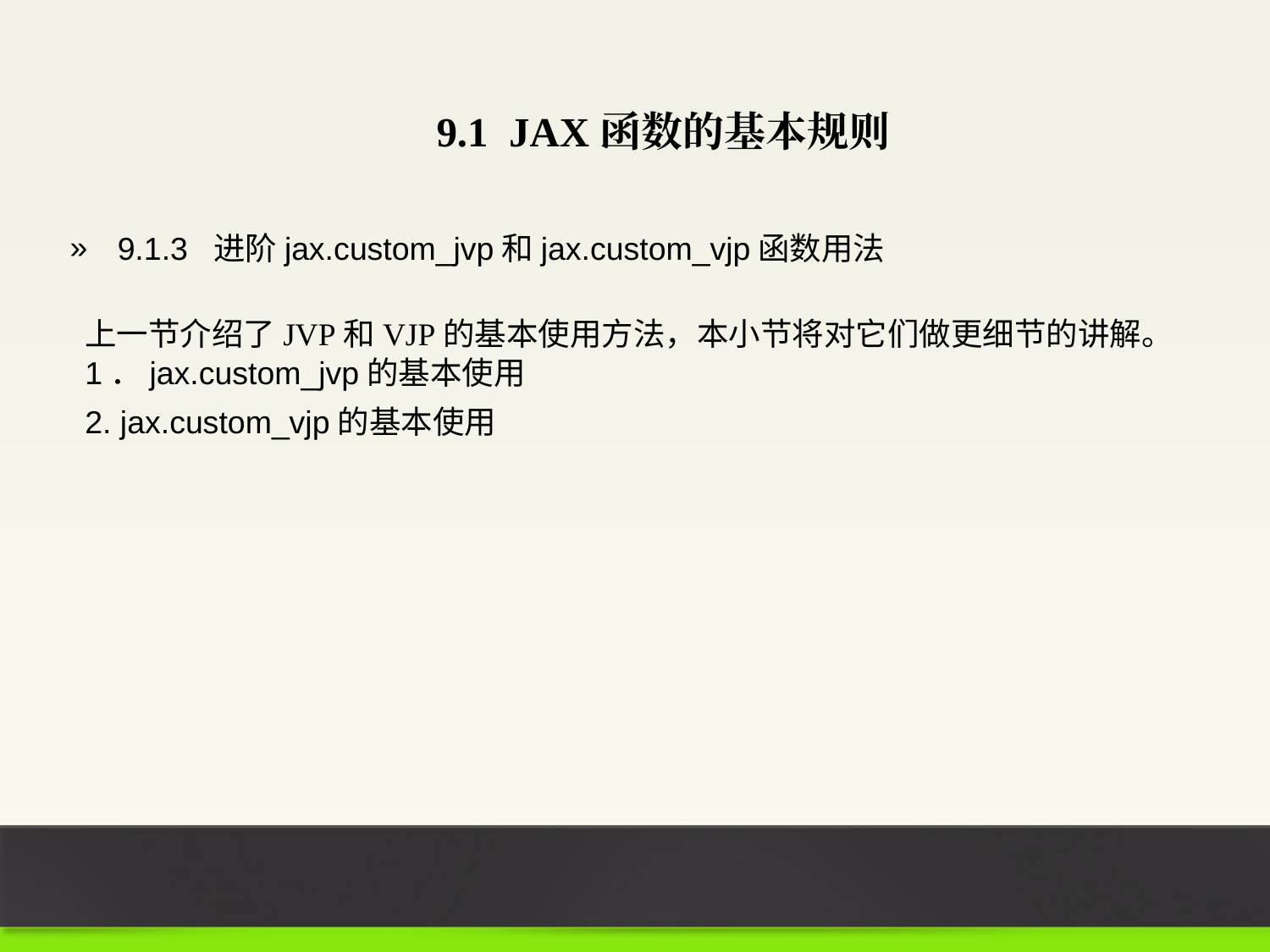

9.1  JAX函数的基本规则
9.1.3  进阶jax.custom_jvp和jax.custom_vjp函数用法
上一节介绍了JVP和VJP的基本使用方法，本小节将对它们做更细节的讲解。
1．jax.custom_jvp的基本使用
2. jax.custom_vjp的基本使用